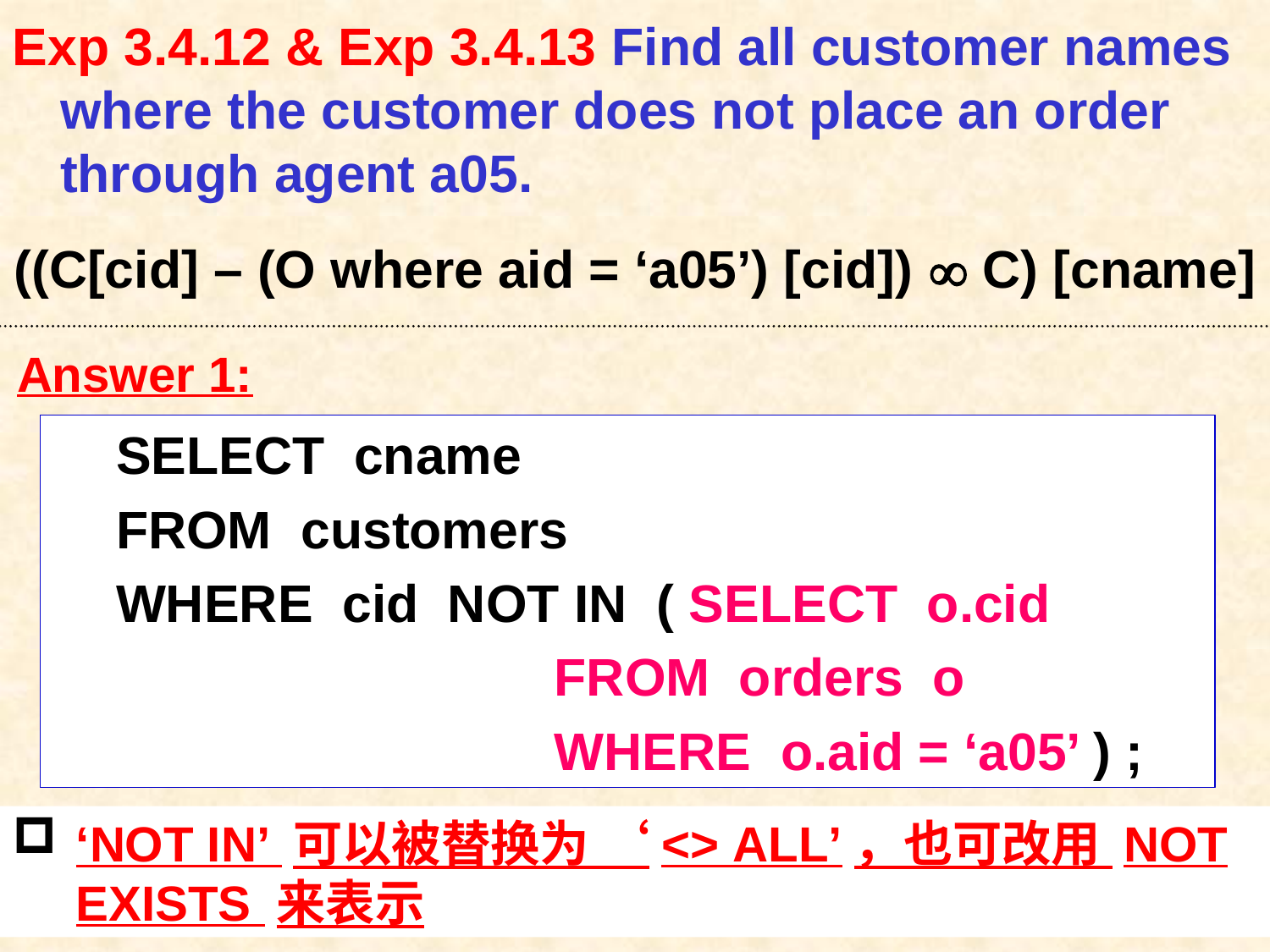

# Exp 3.4.12 & Exp 3.4.13 Find all customer names where the customer does not place an order through agent a05.
((C[cid] – (O where aid = ‘a05’) [cid]) ∞ C) [cname]

Answer 1:
SELECT  cname
FROM  customers
WHERE  cid  NOT IN  ( SELECT  o.cid
				     FROM  orders  o
				     WHERE  o.aid = ‘a05’ ) ;
‘NOT IN’ 可以被替换为 ‘<> ALL’，也可改用 NOT EXISTS 来表示

Database Principles & Programming
90